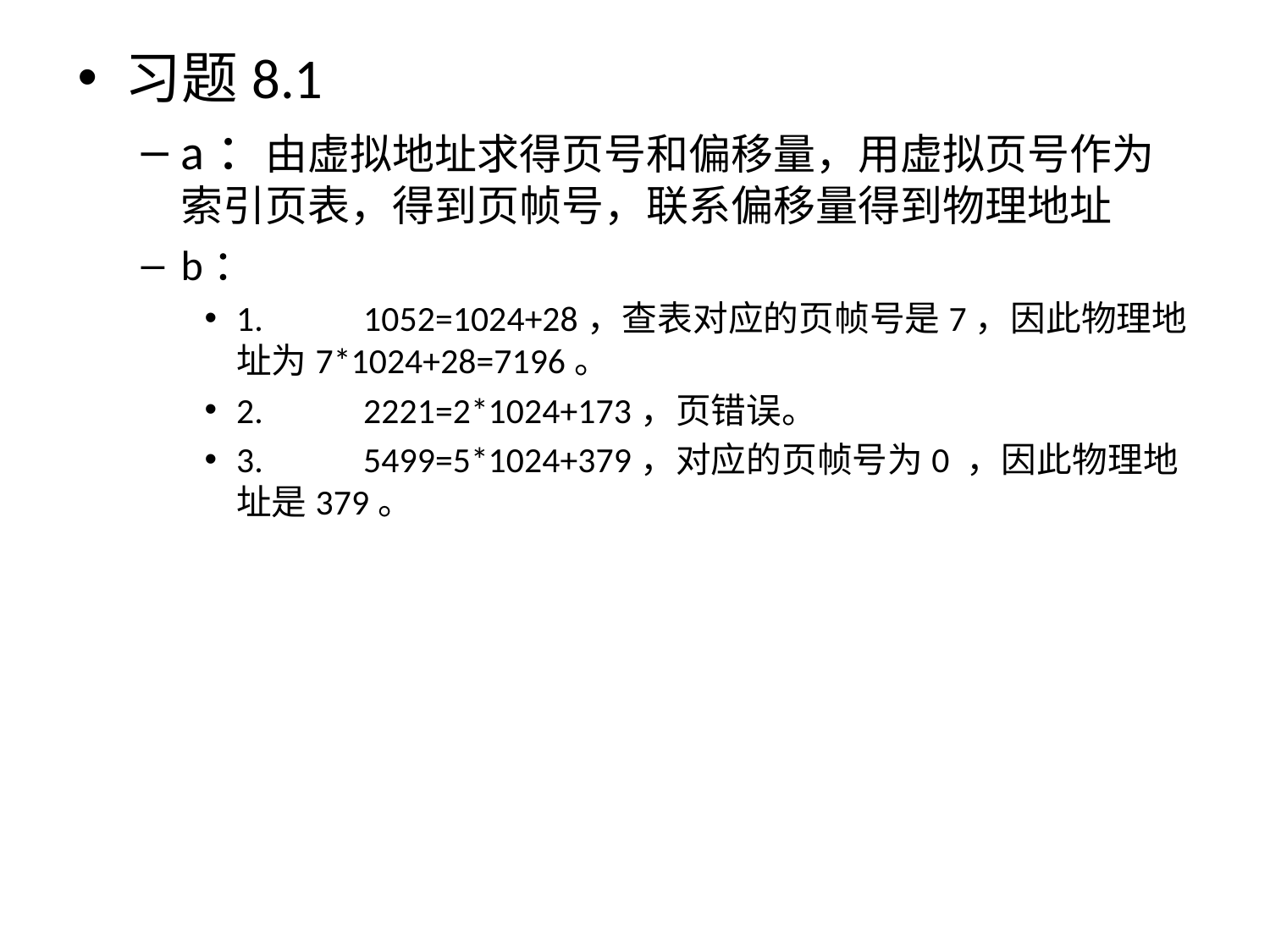

习题8.1
a：由虚拟地址求得页号和偏移量，用虚拟页号作为索引页表，得到页帧号，联系偏移量得到物理地址
b：
1. 	1052=1024+28，查表对应的页帧号是7，因此物理地址为7*1024+28=7196。
2.	2221=2*1024+173，页错误。
3.	5499=5*1024+379，对应的页帧号为0 ，因此物理地址是379。